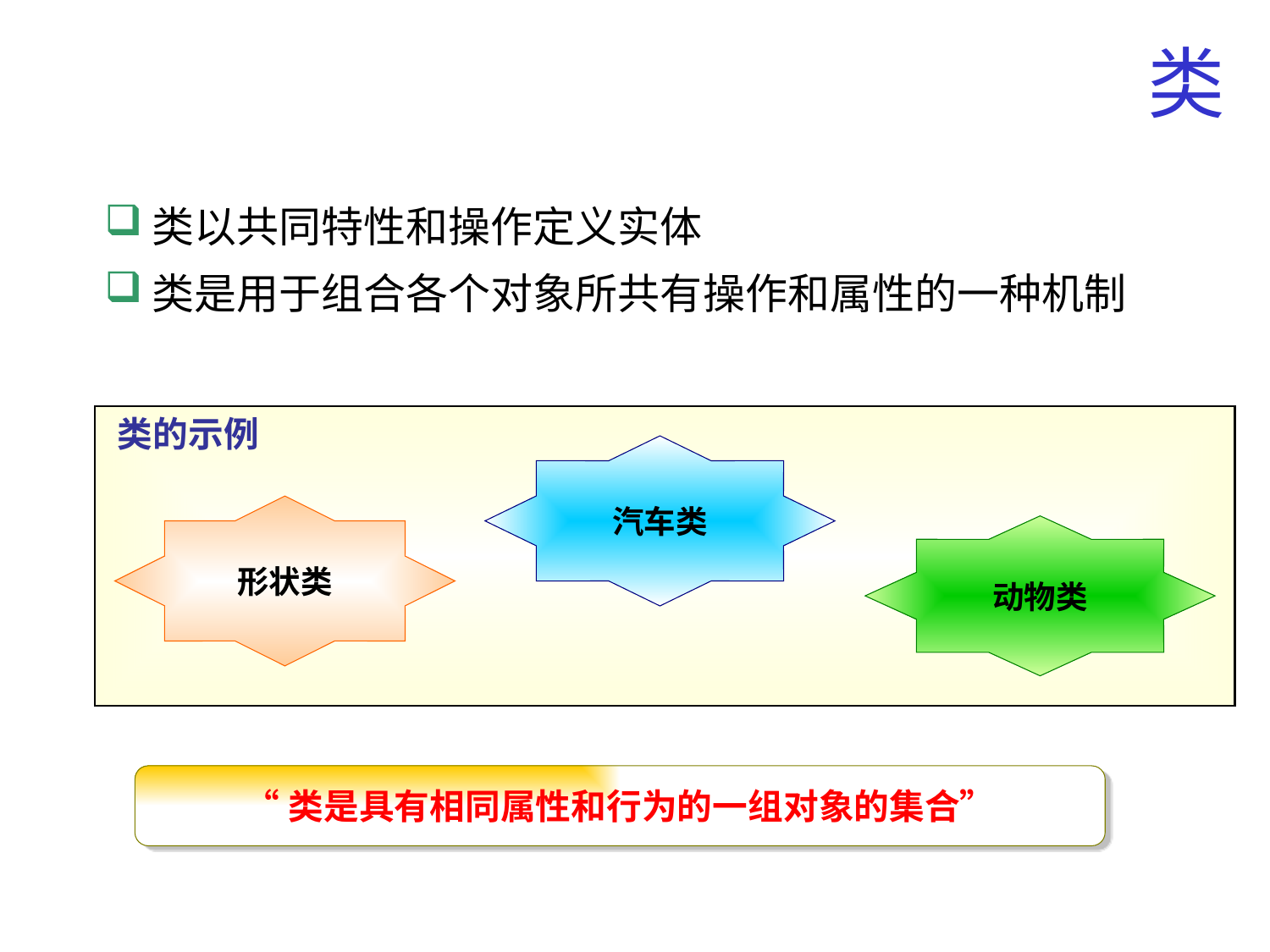

# 类
类以共同特性和操作定义实体
类是用于组合各个对象所共有操作和属性的一种机制

类的示例
汽车类
形状类
动物类
“类是具有相同属性和行为的一组对象的集合”
7